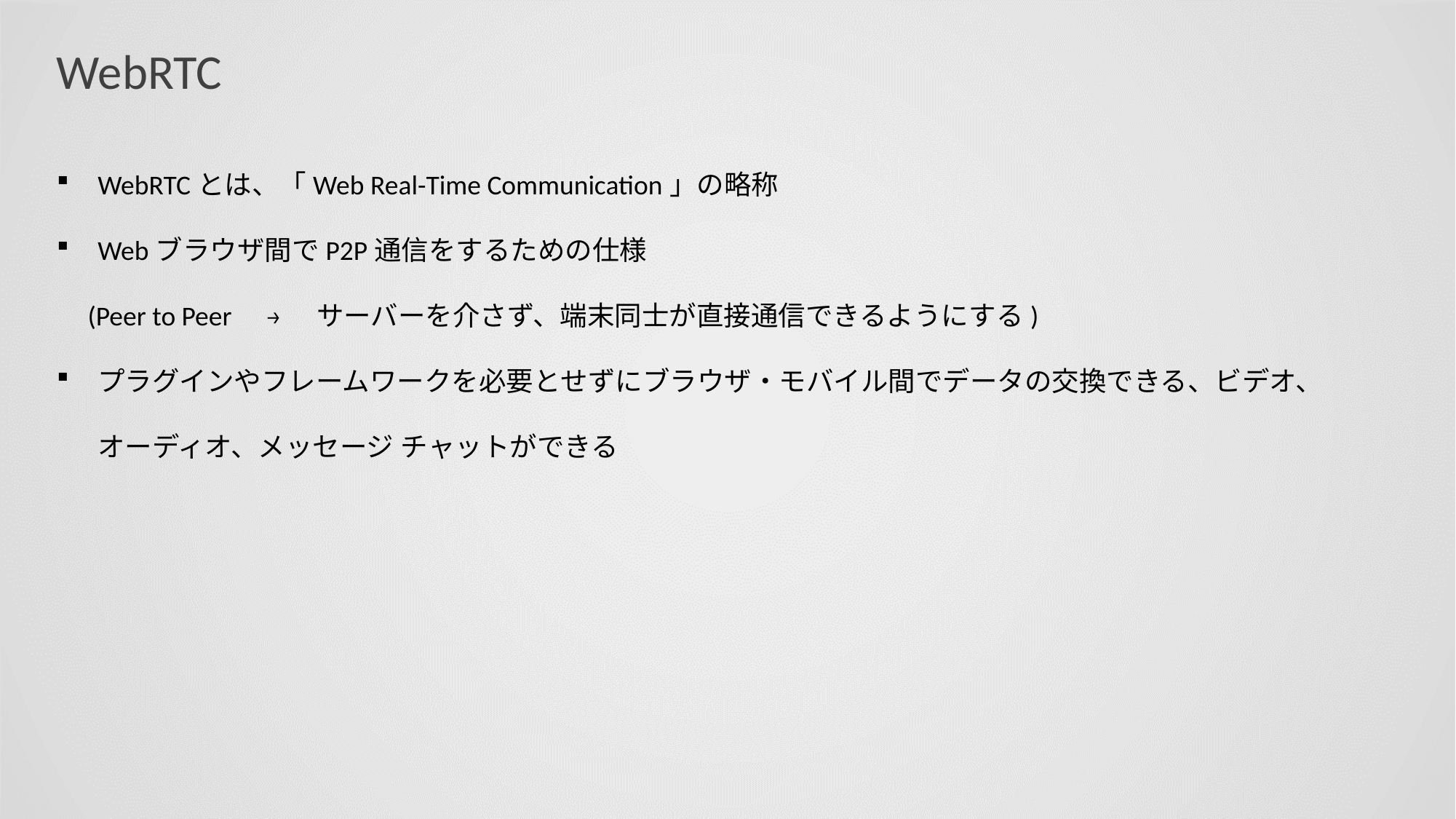

WebRTC
WebRTCとは、「Web Real-Time Communication」の略称
Webブラウザ間でP2P通信をするための仕様
     (Peer to Peer　→ 　サーバーを介さず、端末同士が直接通信できるようにする)
プラグインやフレームワークを必要とせずにブラウザ・モバイル間でデータの交換できる、ビデオ、オーディオ、メッセージ チャットができる